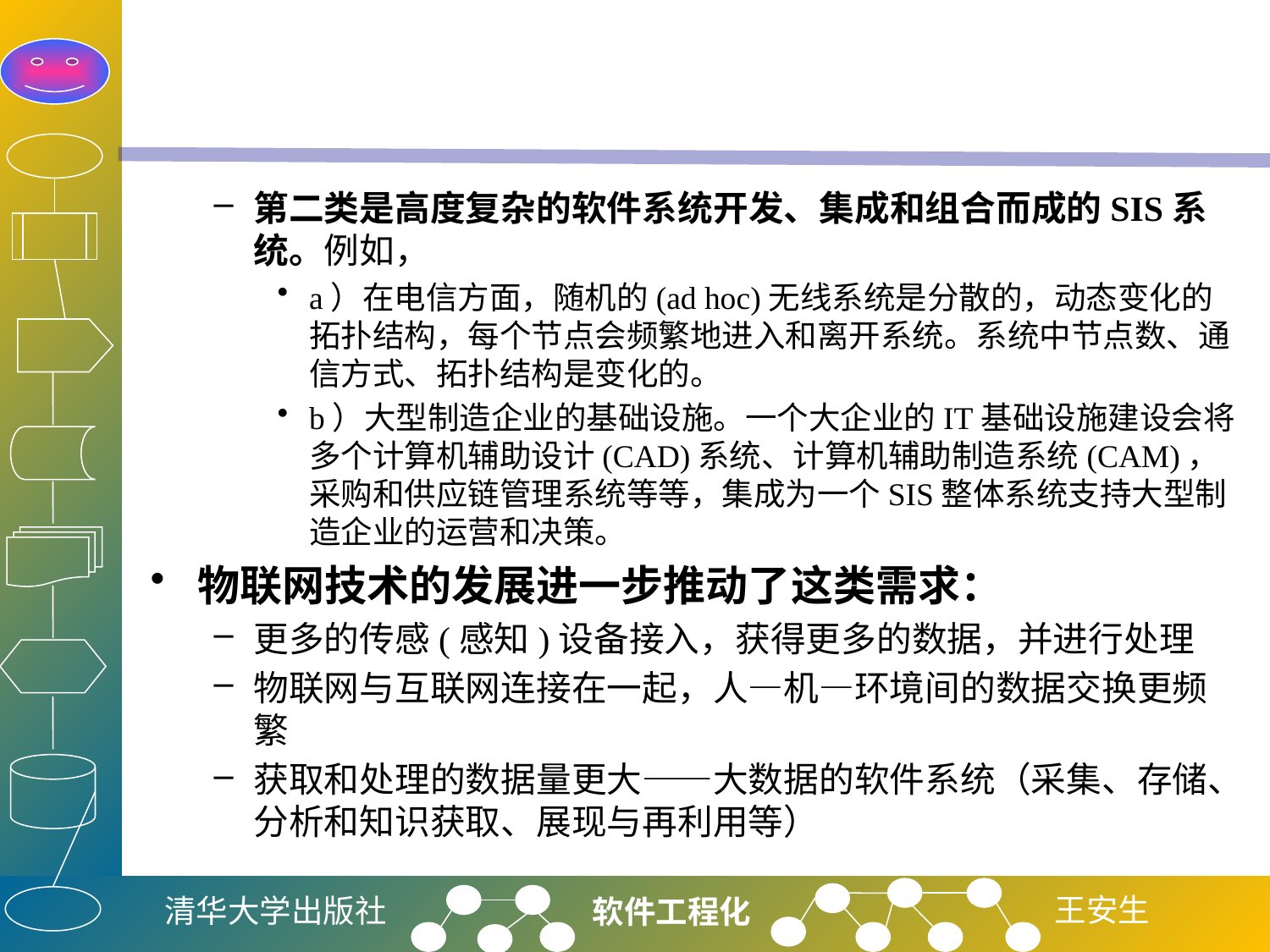

#
第二类是高度复杂的软件系统开发、集成和组合而成的SIS系统。例如，
a）在电信方面，随机的(ad hoc)无线系统是分散的，动态变化的拓扑结构，每个节点会频繁地进入和离开系统。系统中节点数、通信方式、拓扑结构是变化的。
b）大型制造企业的基础设施。一个大企业的IT基础设施建设会将多个计算机辅助设计(CAD)系统、计算机辅助制造系统(CAM)，采购和供应链管理系统等等，集成为一个SIS整体系统支持大型制造企业的运营和决策。
物联网技术的发展进一步推动了这类需求：
更多的传感(感知)设备接入，获得更多的数据，并进行处理
物联网与互联网连接在一起，人—机—环境间的数据交换更频繁
获取和处理的数据量更大——大数据的软件系统（采集、存储、分析和知识获取、展现与再利用等）